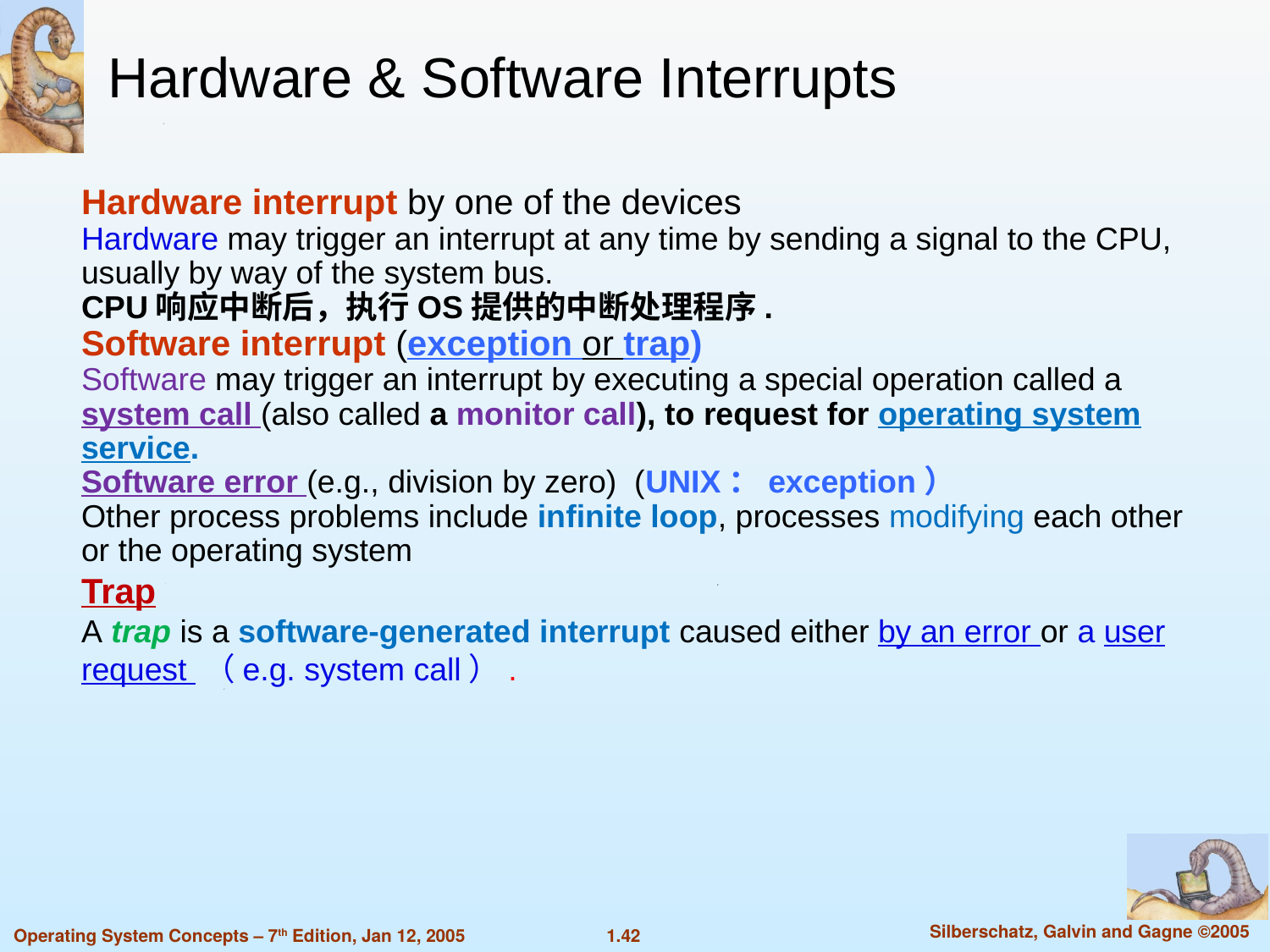

Hardware & Software Interrupts
Hardware interrupt by one of the devices
Hardware may trigger an interrupt at any time by sending a signal to the CPU, usually by way of the system bus.
CPU响应中断后，执行OS提供的中断处理程序.
Software interrupt (exception or trap)
Software may trigger an interrupt by executing a special operation called a system call (also called a monitor call), to request for operating system service.
Software error (e.g., division by zero)  (UNIX：exception）
Other process problems include infinite loop, processes modifying each other or the operating system
Trap
A trap is a software-generated interrupt caused either by an error or a user request （e.g. system call）.